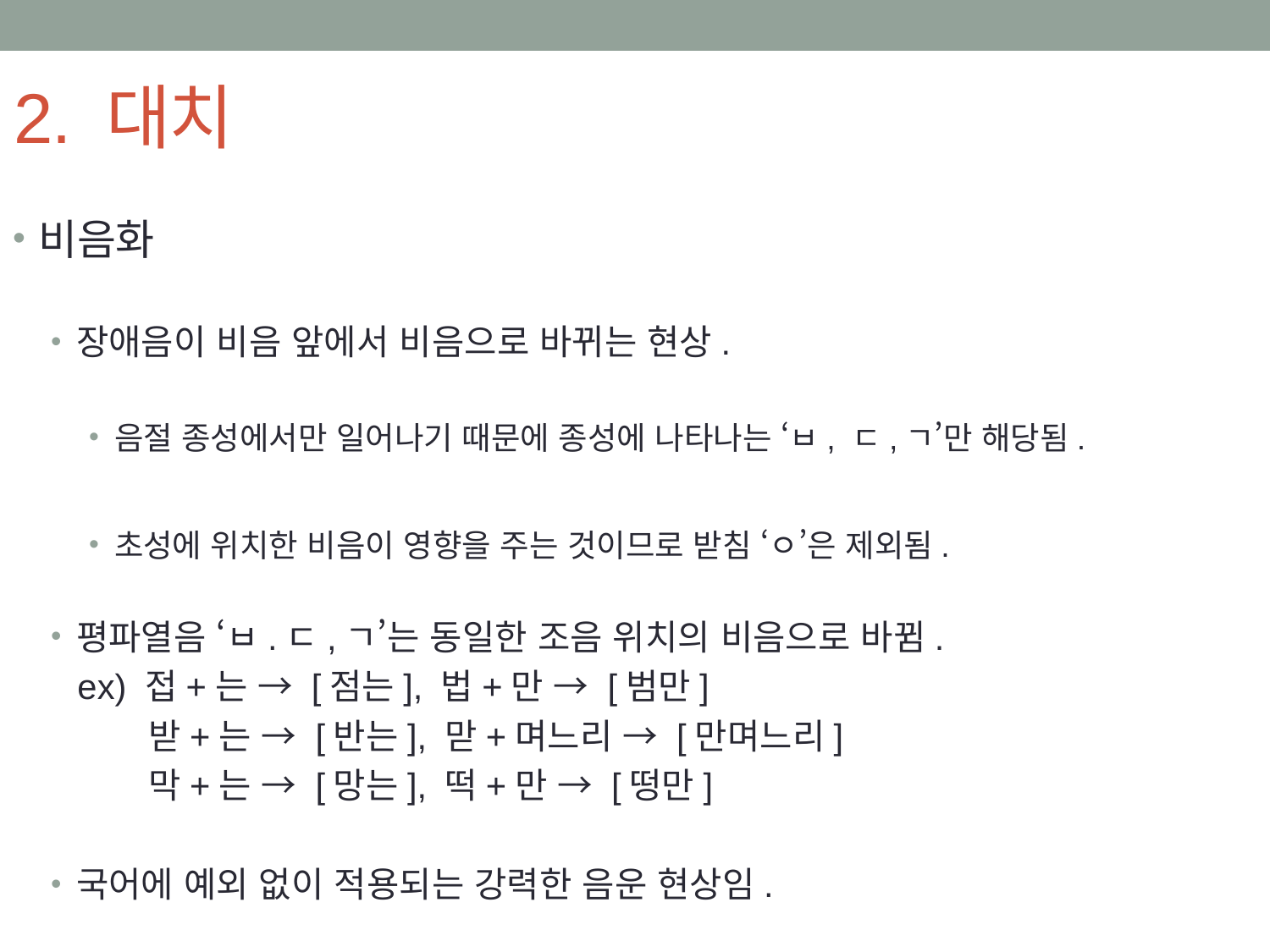

# 2. 대치
비음화

장애음이 비음 앞에서 비음으로 바뀌는 현상.

음절 종성에서만 일어나기 때문에 종성에 나타나는 ‘ㅂ, ㄷ,ㄱ’만 해당됨.

초성에 위치한 비음이 영향을 주는 것이므로 받침 ‘ㅇ’은 제외됨.

평파열음 ‘ㅂ.ㄷ,ㄱ’는 동일한 조음 위치의 비음으로 바뀜.
   ex) 접+는 → [점는], 법+만 → [범만]
         받+는 → [반는], 맏+며느리 → [만며느리]
         막+는 → [망는], 떡+만 → [떵만]

국어에 예외 없이 적용되는 강력한 음운 현상임.